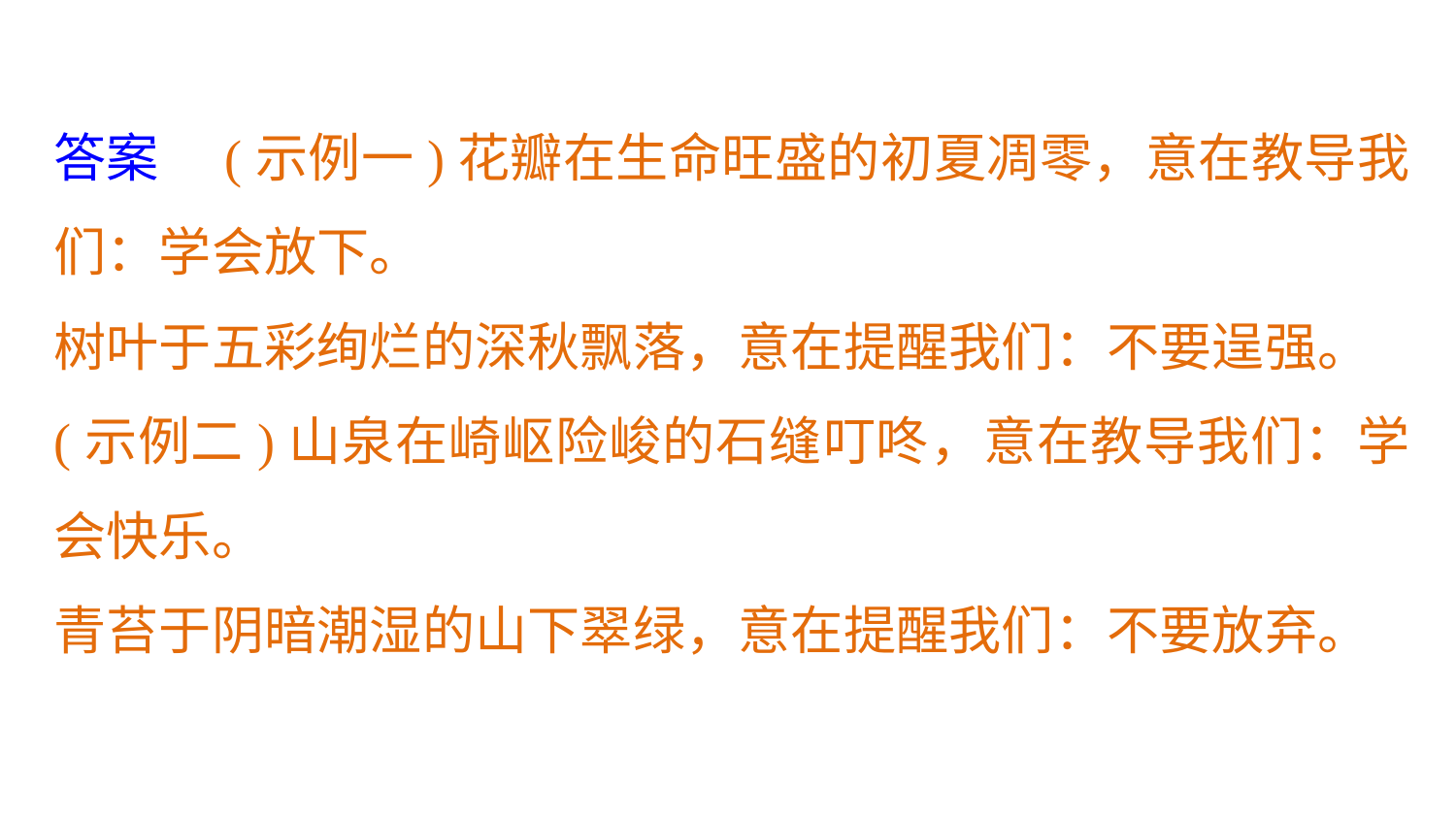

答案　(示例一)花瓣在生命旺盛的初夏凋零，意在教导我们：学会放下。
树叶于五彩绚烂的深秋飘落，意在提醒我们：不要逞强。
(示例二)山泉在崎岖险峻的石缝叮咚，意在教导我们：学会快乐。
青苔于阴暗潮湿的山下翠绿，意在提醒我们：不要放弃。